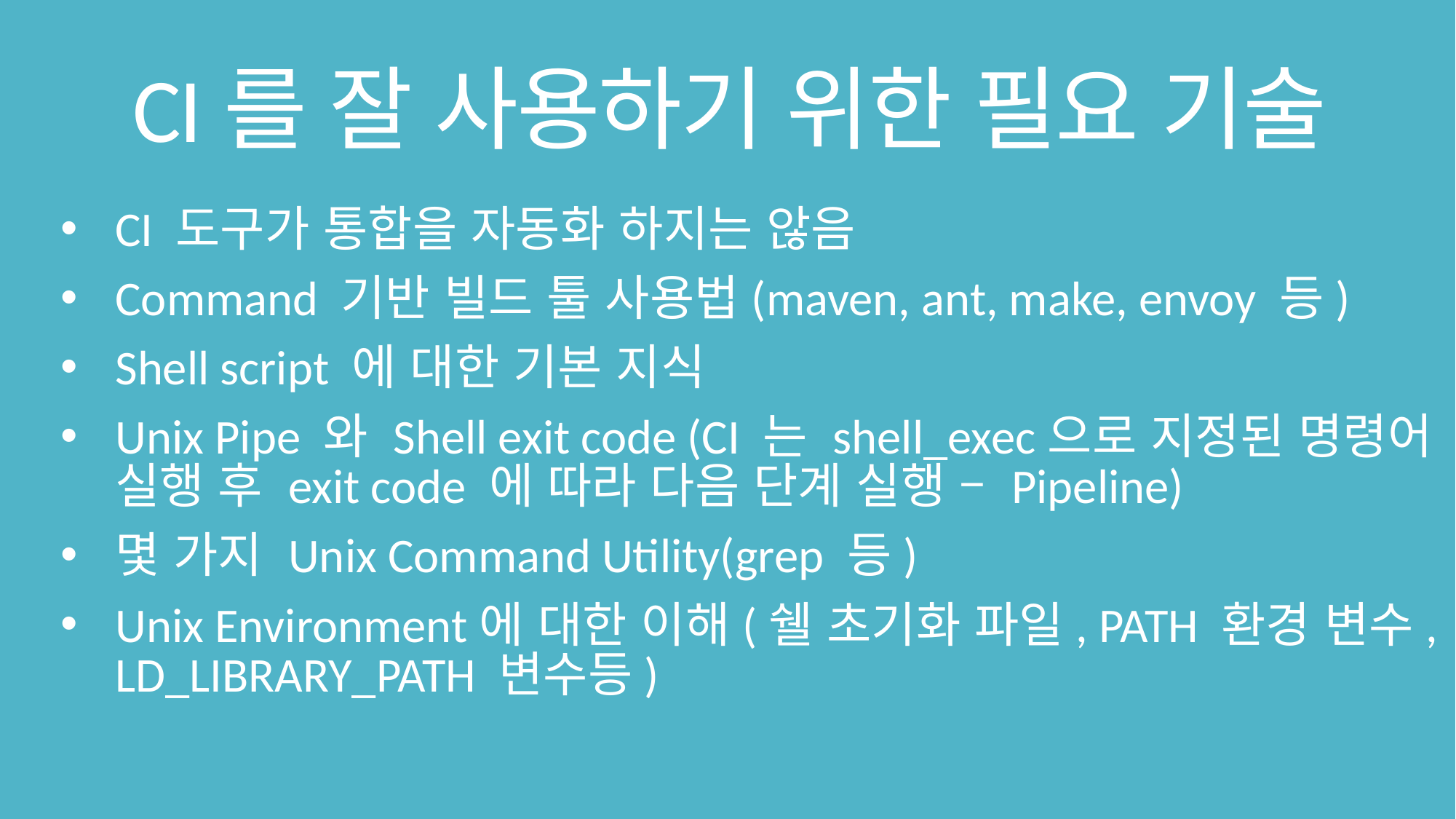

# CI를 잘 사용하기 위한 필요 기술
CI 도구가 통합을 자동화 하지는 않음
Command 기반 빌드 툴 사용법(maven, ant, make, envoy 등)
Shell script 에 대한 기본 지식
Unix Pipe 와 Shell exit code (CI 는 shell_exec으로 지정된 명령어 실행 후 exit code 에 따라 다음 단계 실행 – Pipeline)
몇 가지 Unix Command Utility(grep 등)
Unix Environment에 대한 이해(쉘 초기화 파일, PATH 환경 변수, LD_LIBRARY_PATH 변수등)